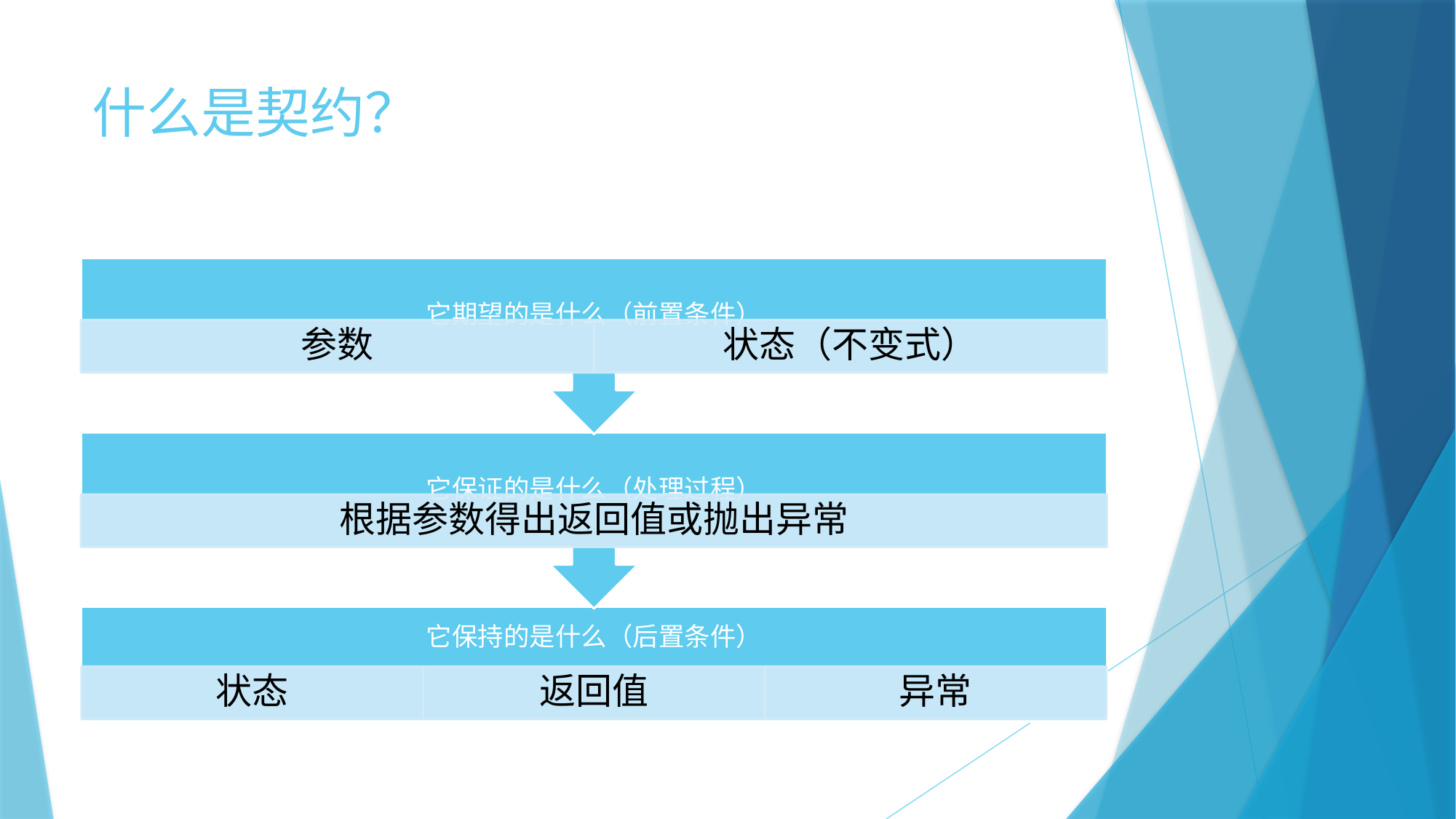

# 什么是契约？
它保持的是什么（后置条件）
状态
返回值
异常
它保证的是什么（处理过程）
根据参数得出返回值或抛出异常
它期望的是什么（前置条件）
参数
状态（不变式）